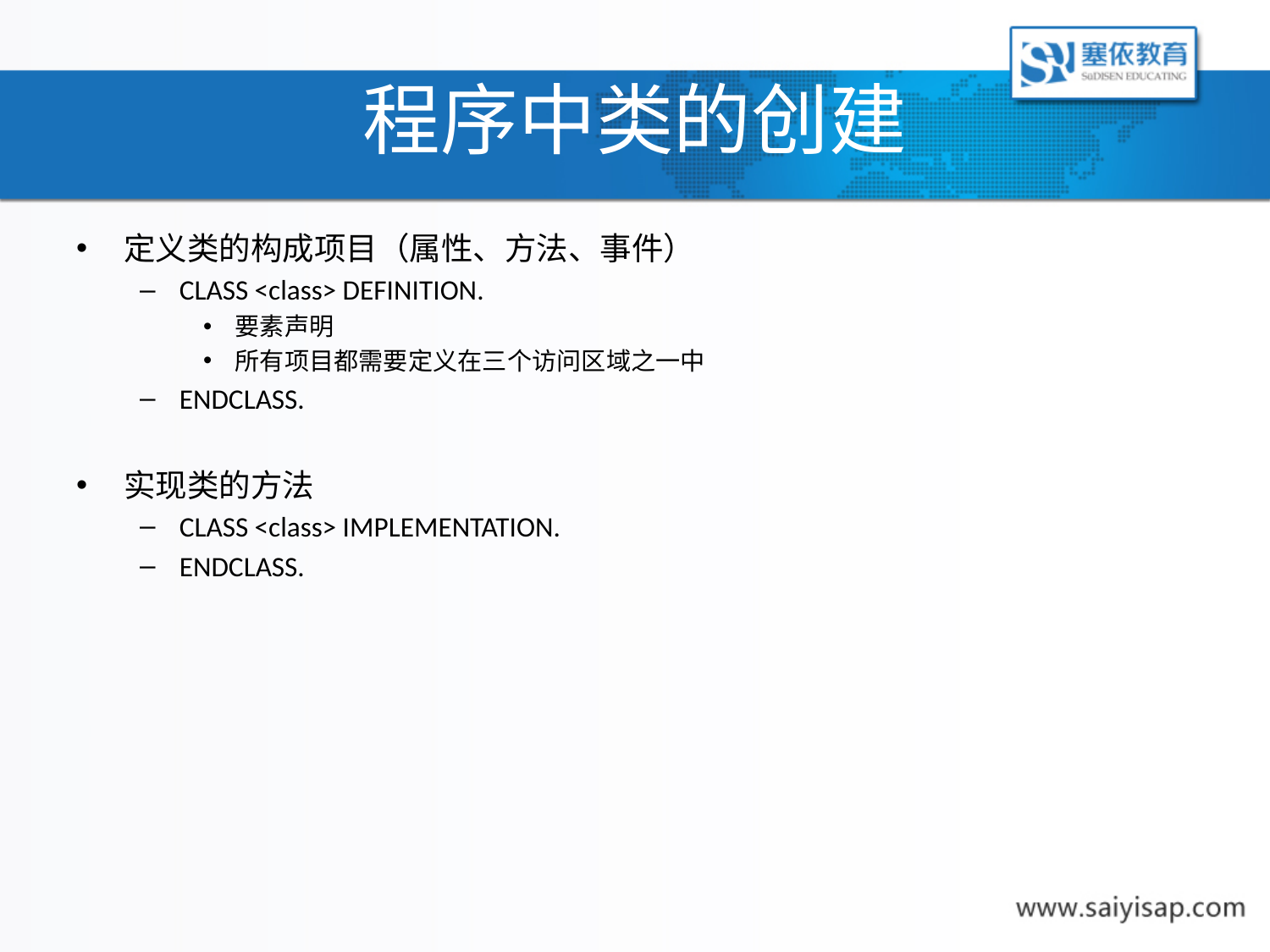

# 程序中类的创建
定义类的构成项目（属性、方法、事件）
CLASS <class> DEFINITION.
要素声明
所有项目都需要定义在三个访问区域之一中
ENDCLASS.

实现类的方法
CLASS <class> IMPLEMENTATION.
ENDCLASS.